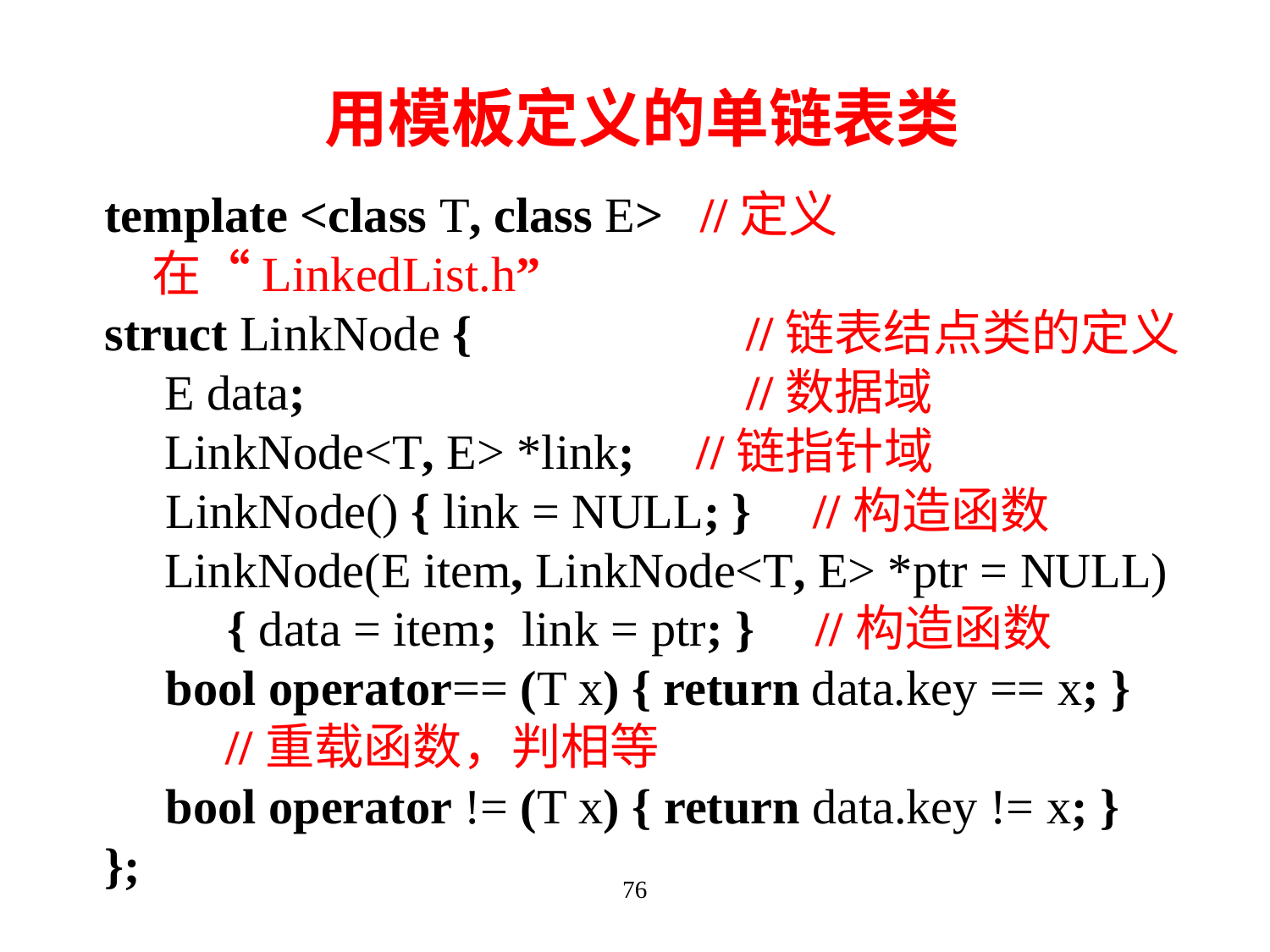

# 用模板定义的单链表类
template <class T, class E>   //定义在“LinkedList.h”
struct LinkNode {	 	       //链表结点类的定义
	 E data;			       //数据域
	 LinkNode<T, E> *link;     //链指针域
     LinkNode() { link = NULL; }     //构造函数
	 LinkNode(E item, LinkNode<T, E> *ptr = NULL)
          { data = item;  link = ptr; }     //构造函数
     bool operator== (T x) { return data.key == x; }
 	      //重载函数，判相等
     bool operator != (T x) { return data.key != x; }
};
76